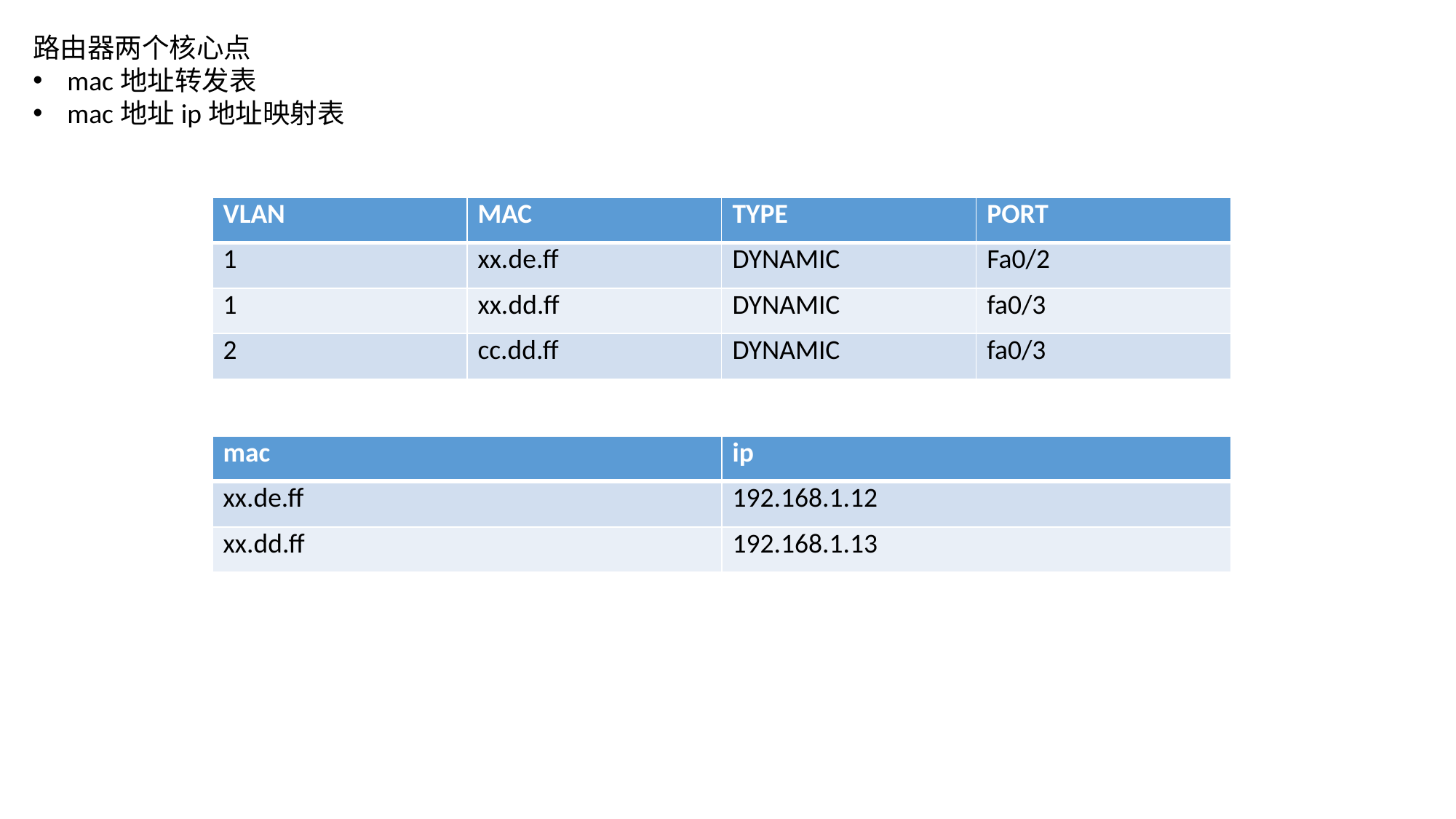

路由器两个核心点
mac地址转发表
mac地址ip地址映射表
| VLAN | MAC | TYPE | PORT |
| --- | --- | --- | --- |
| 1 | xx.de.ff | DYNAMIC | Fa0/2 |
| 1 | xx.dd.ff | DYNAMIC | fa0/3 |
| 2 | cc.dd.ff | DYNAMIC | fa0/3 |
| mac | ip |
| --- | --- |
| xx.de.ff | 192.168.1.12 |
| xx.dd.ff | 192.168.1.13 |